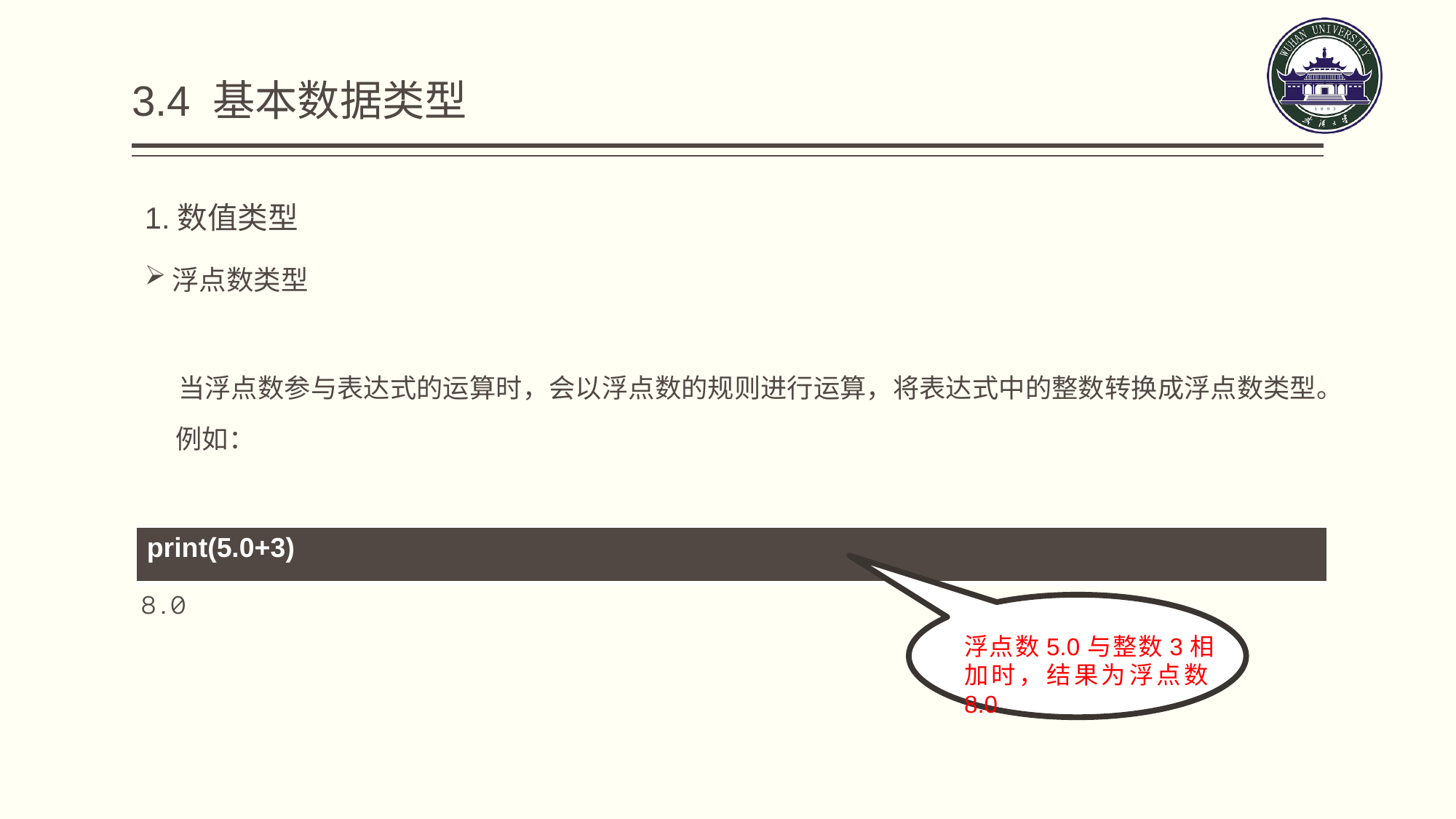

3.4 基本数据类型
1.数值类型
浮点数类型
    当浮点数参与表达式的运算时，会以浮点数的规则进行运算，将表达式中的整数转换成浮点数类型。
    例如：
| print(5.0+3) |
| --- |
8.0

浮点数5.0与整数3相加时，结果为浮点数8.0